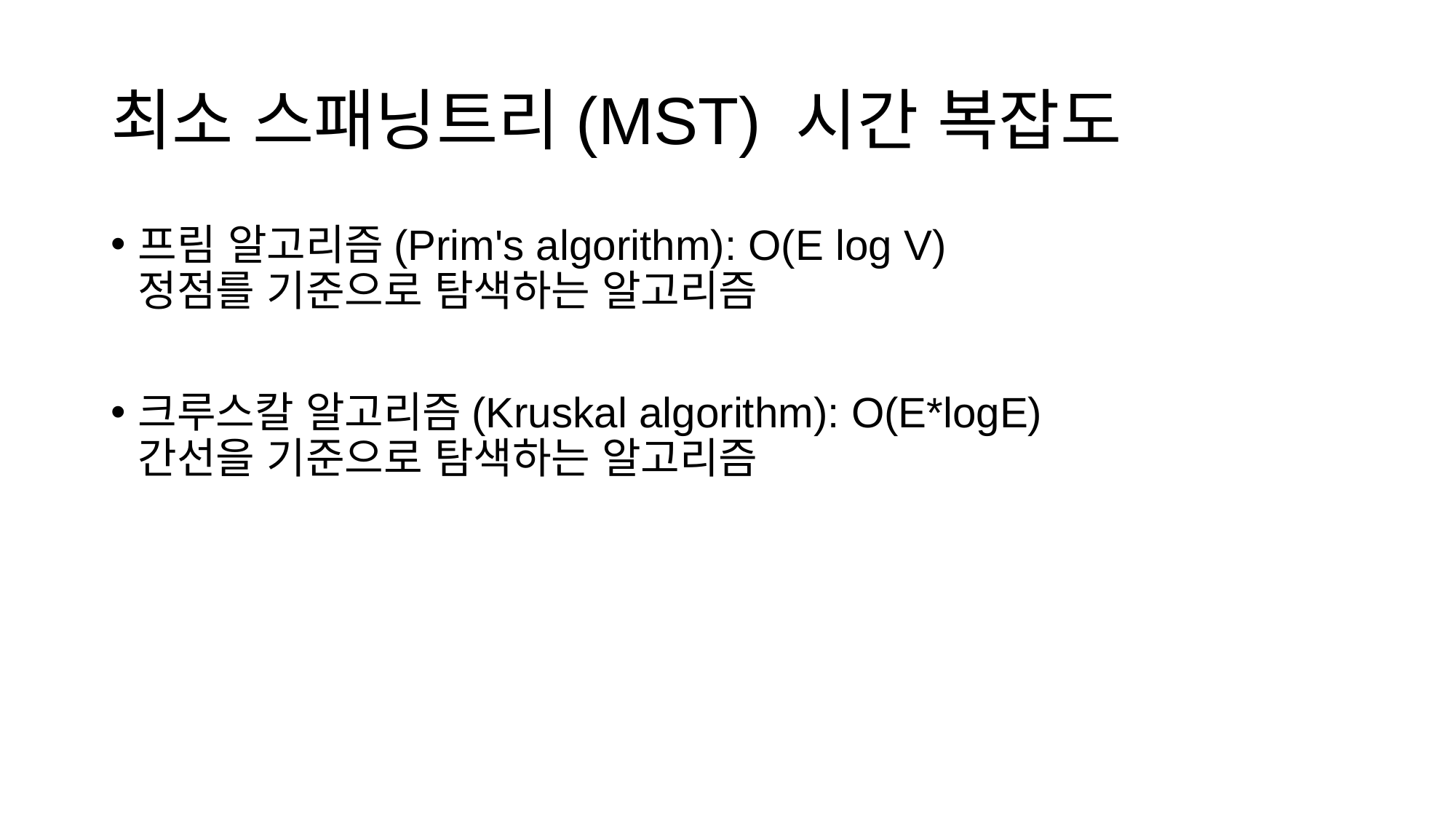

# 최소 스패닝트리(MST) 시간 복잡도
프림 알고리즘(Prim's algorithm): O(E log V)
정점를 기준으로 탐색하는 알고리즘

크루스칼 알고리즘(Kruskal algorithm): O(E*logE)
간선을 기준으로 탐색하는 알고리즘